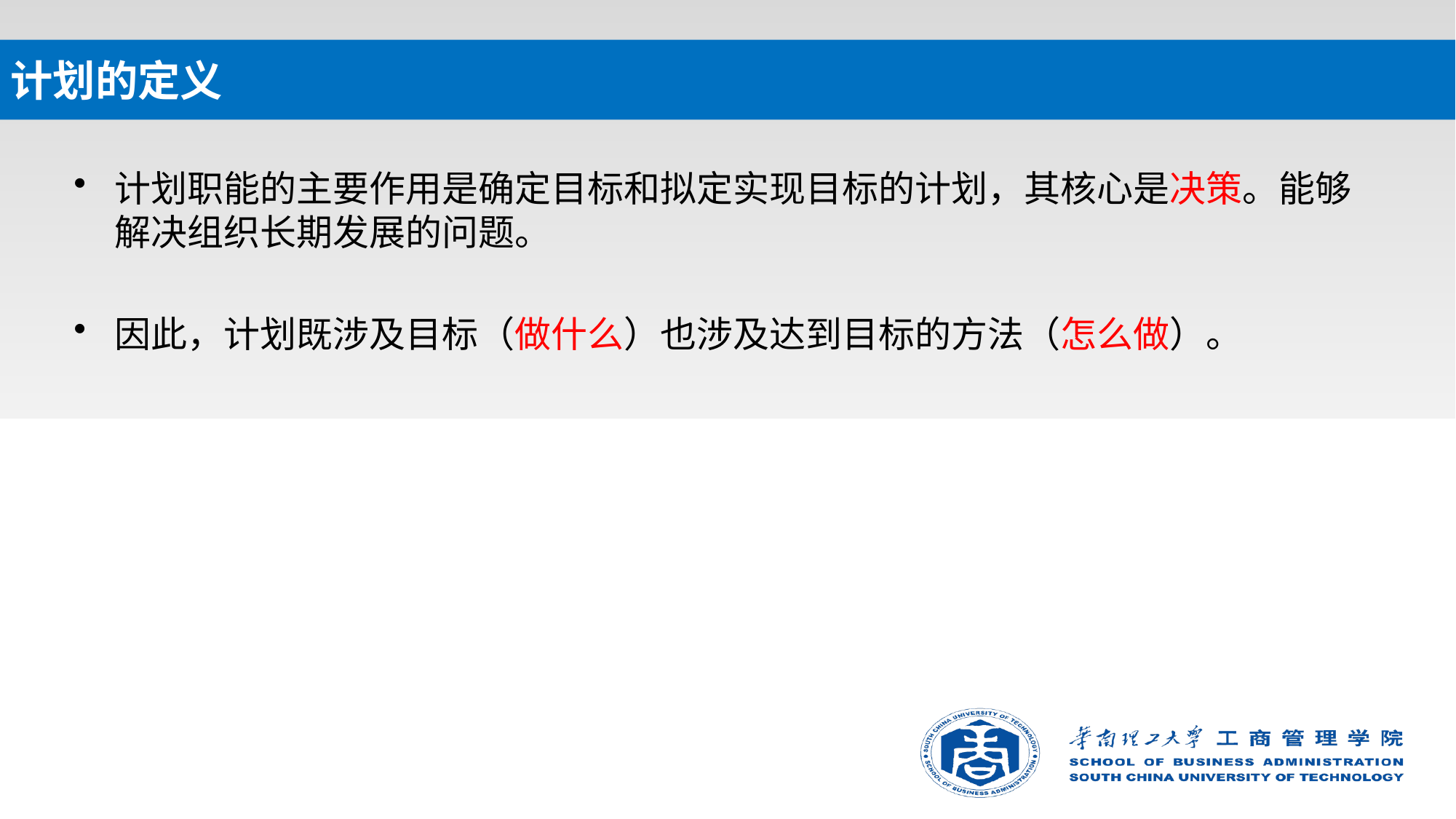

# 计划的定义
计划职能的主要作用是确定目标和拟定实现目标的计划，其核心是决策。能够解决组织长期发展的问题。

因此，计划既涉及目标（做什么）也涉及达到目标的方法（怎么做）。